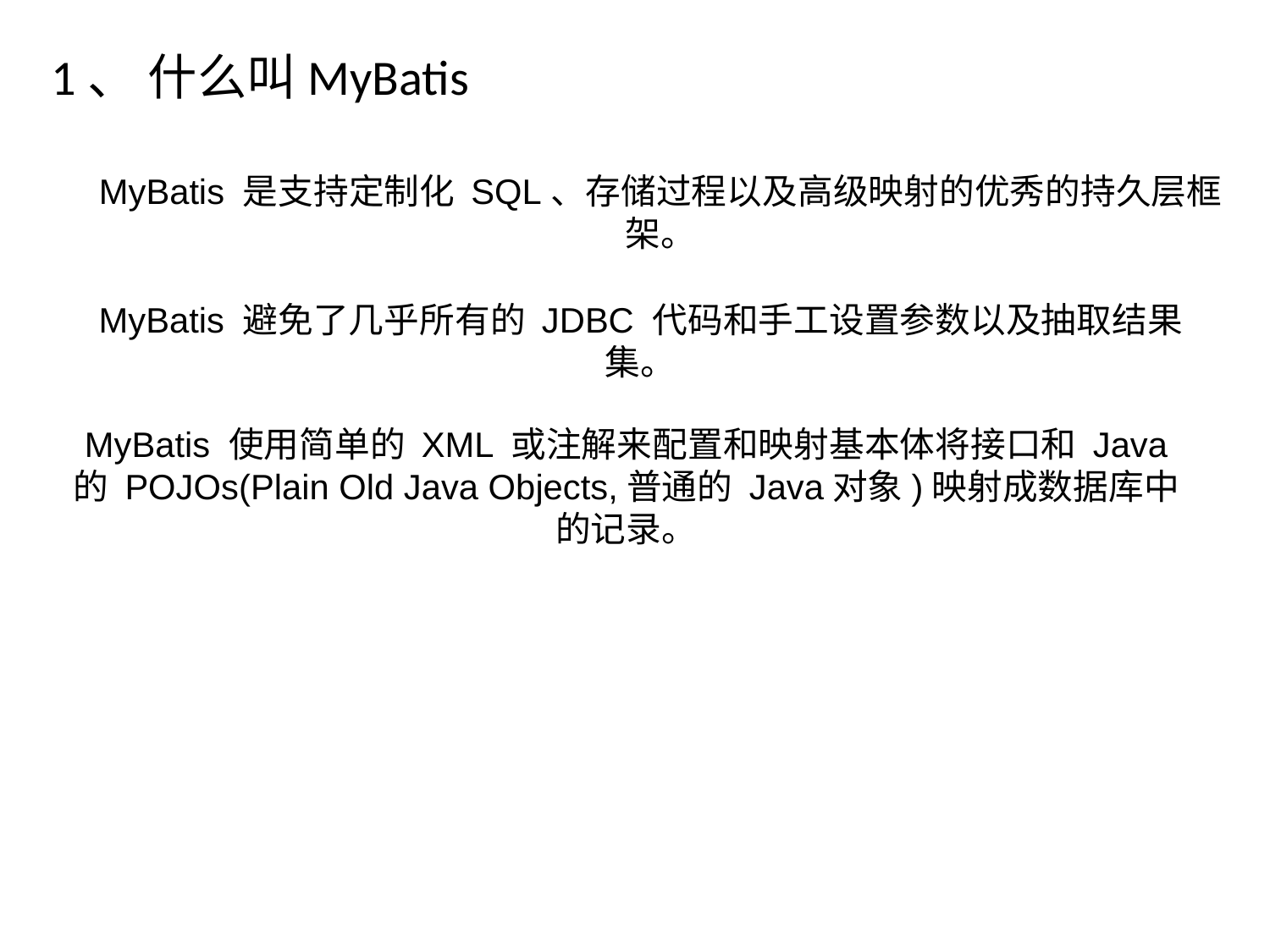

1、 什么叫MyBatis
MyBatis 是支持定制化 SQL、存储过程以及高级映射的优秀的持久层框架。
点击添加文本
MyBatis 避免了几乎所有的 JDBC 代码和手工设置参数以及抽取结果集。

MyBatis 使用简单的 XML 或注解来配置和映射基本体将接口和 Java 的 POJOs(Plain Old Java Objects,普通的 Java对象)映射成数据库中的记录。
点击添加文本
点击添加文本
点击添加文本